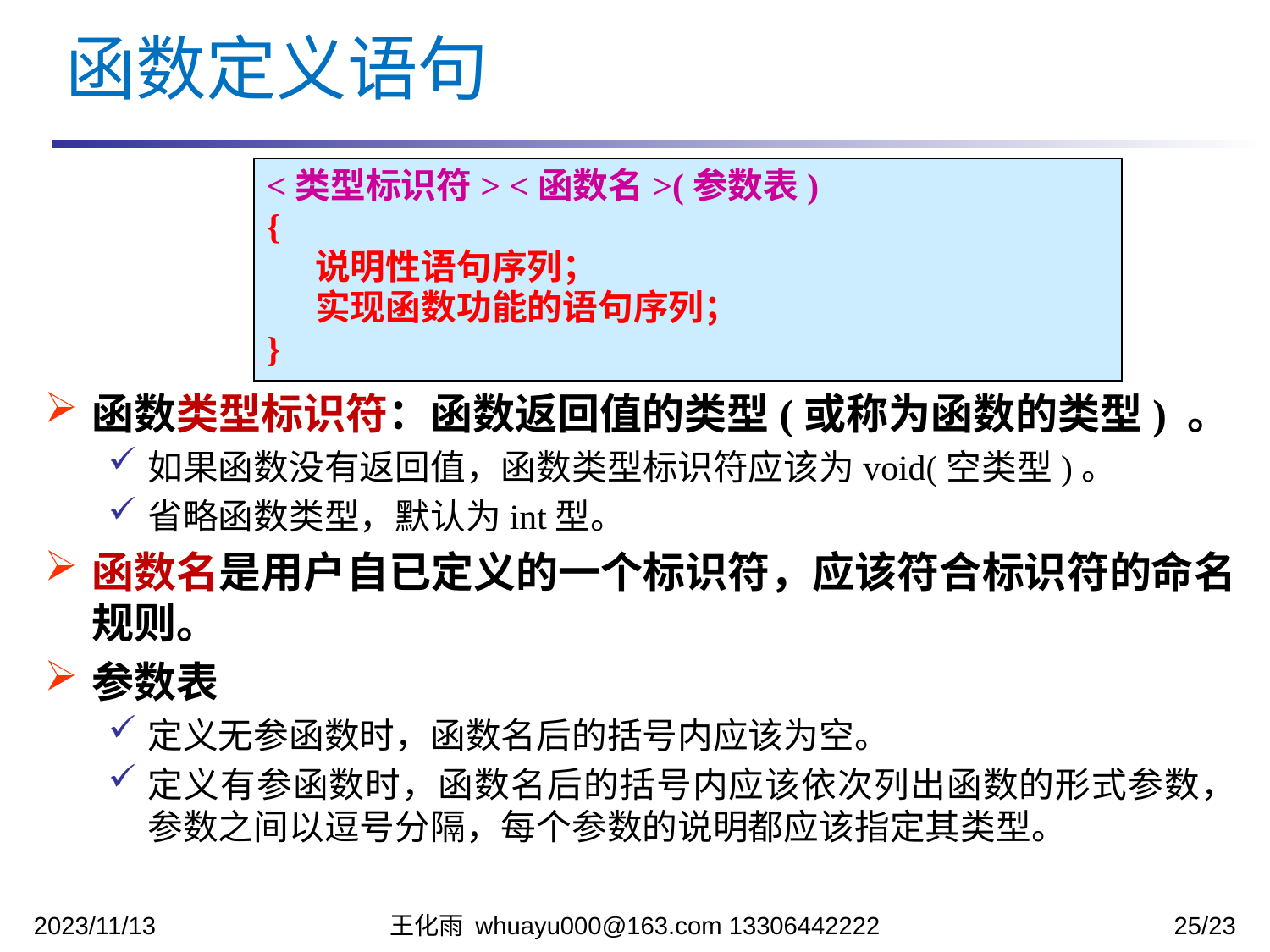

函数定义语句
<类型标识符> <函数名>(参数表)
{
     说明性语句序列；
     实现函数功能的语句序列；
}
函数类型标识符：函数返回值的类型(或称为函数的类型) 。
如果函数没有返回值，函数类型标识符应该为void(空类型)。
省略函数类型，默认为int型。
函数名是用户自已定义的一个标识符，应该符合标识符的命名规则。
参数表
定义无参函数时，函数名后的括号内应该为空。
定义有参函数时，函数名后的括号内应该依次列出函数的形式参数，参数之间以逗号分隔，每个参数的说明都应该指定其类型。
2023/11/13
王化雨 whuayu000@163.com 13306442222
25/23